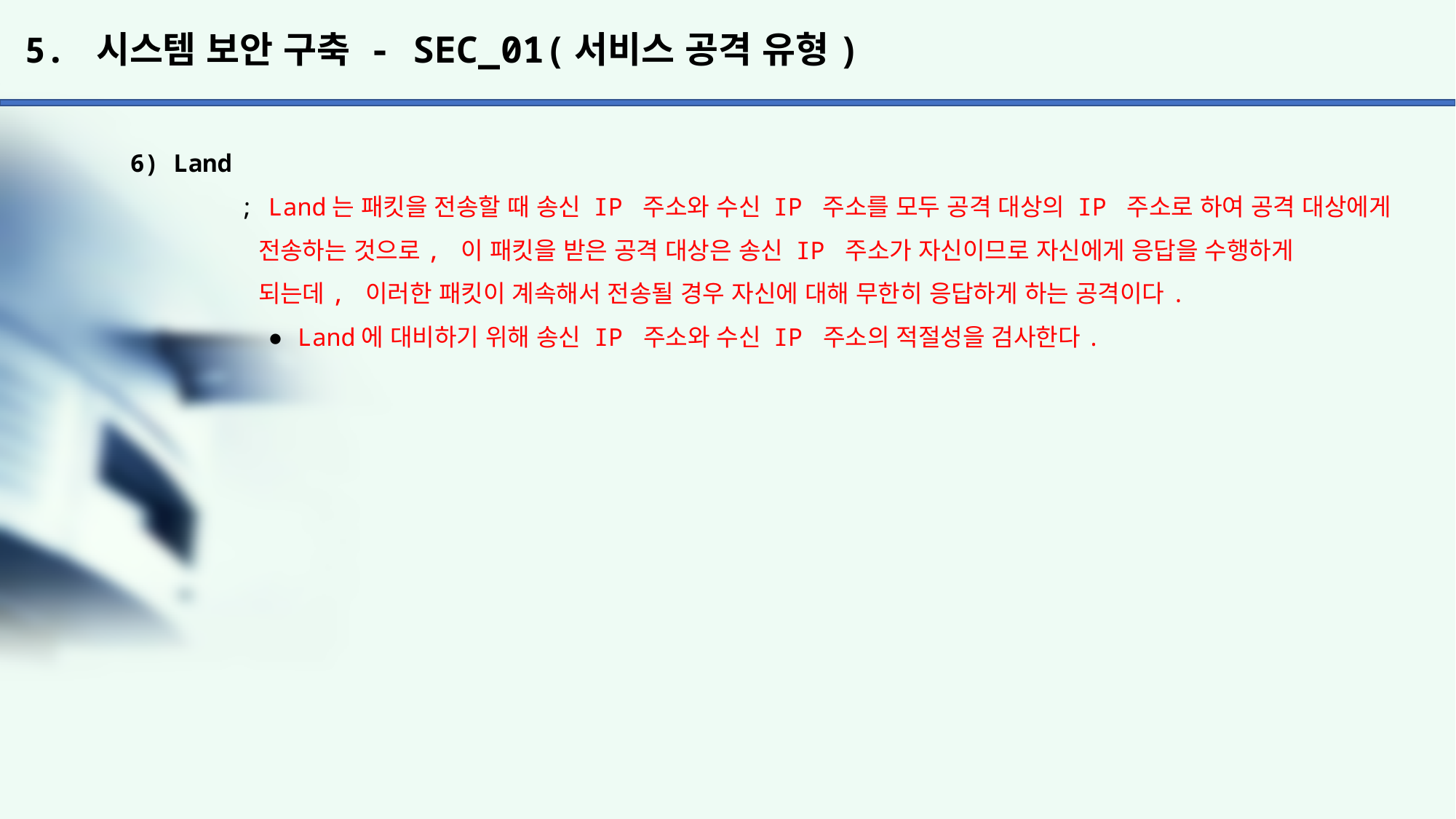

# 5. 시스템 보안 구축 - SEC_01(서비스 공격 유형)
6) Land
	; Land는 패킷을 전송할 때 송신 IP 주소와 수신 IP 주소를 모두 공격 대상의 IP 주소로 하여 공격 대상에게
	  전송하는 것으로, 이 패킷을 받은 공격 대상은 송신 IP 주소가 자신이므로 자신에게 응답을 수행하게
	  되는데, 이러한 패킷이 계속해서 전송될 경우 자신에 대해 무한히 응답하게 하는 공격이다.
	  ● Land에 대비하기 위해 송신 IP 주소와 수신 IP 주소의 적절성을 검사한다.